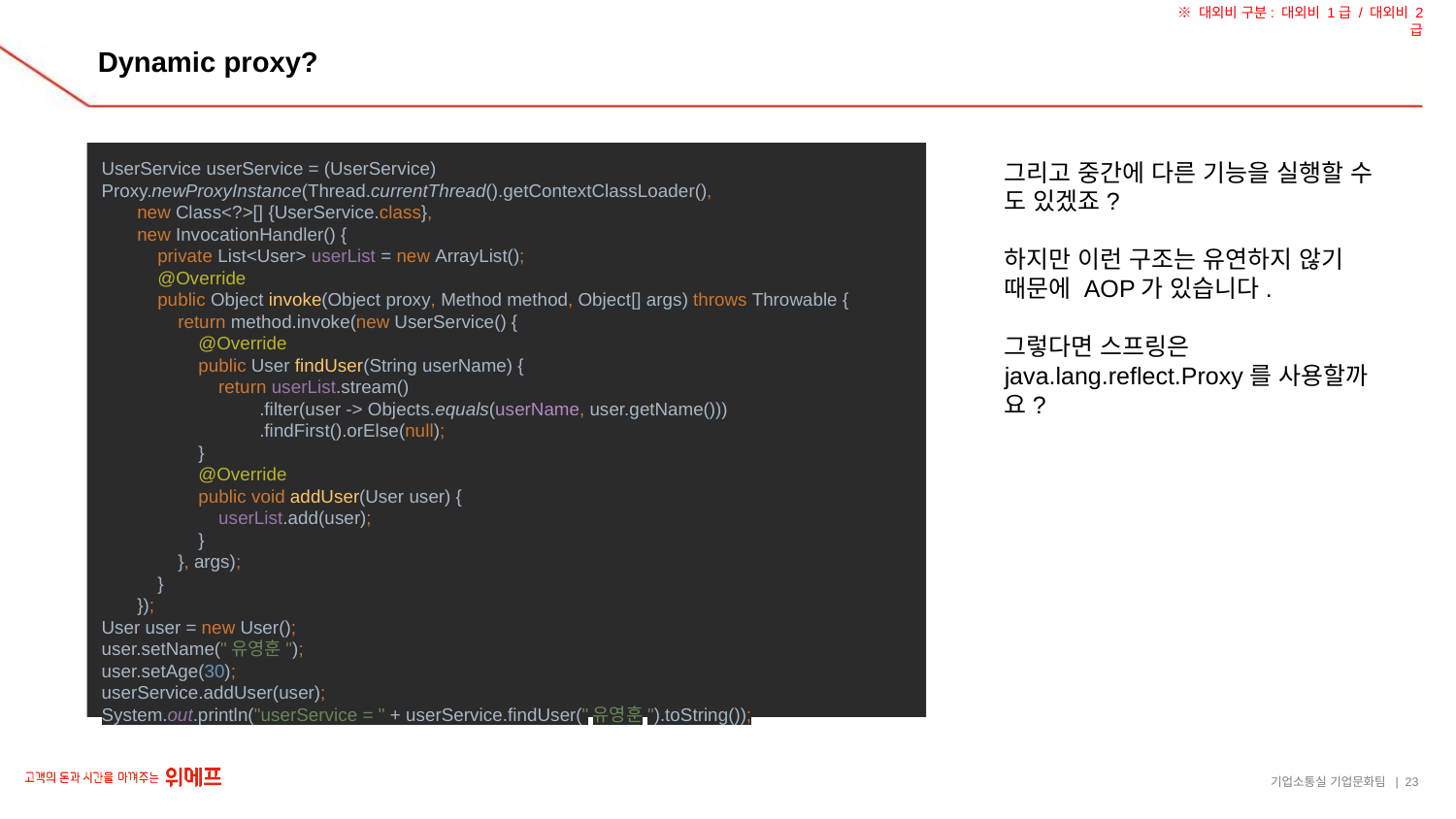

# Dynamic proxy?
UserService userService = (UserService) Proxy.newProxyInstance(Thread.currentThread().getContextClassLoader(),
       new Class<?>[] {UserService.class},
       new InvocationHandler() {
           private List<User> userList = new ArrayList();
           @Override
           public Object invoke(Object proxy, Method method, Object[] args) throws Throwable {
               return method.invoke(new UserService() {
                   @Override
                   public User findUser(String userName) {
                       return userList.stream()
                               .filter(user -> Objects.equals(userName, user.getName()))
                               .findFirst().orElse(null);
                   }
                   @Override
                   public void addUser(User user) {
                       userList.add(user);
                   }
               }, args);
           }
       });
User user = new User();
user.setName("유영훈");
user.setAge(30);
userService.addUser(user);
System.out.println("userService = " + userService.findUser("유영훈").toString());

그리고 중간에 다른 기능을 실행할 수 도 있겠죠?

하지만 이런 구조는 유연하지 않기 때문에 AOP가 있습니다.

그렇다면 스프링은 java.lang.reflect.Proxy를 사용할까요?